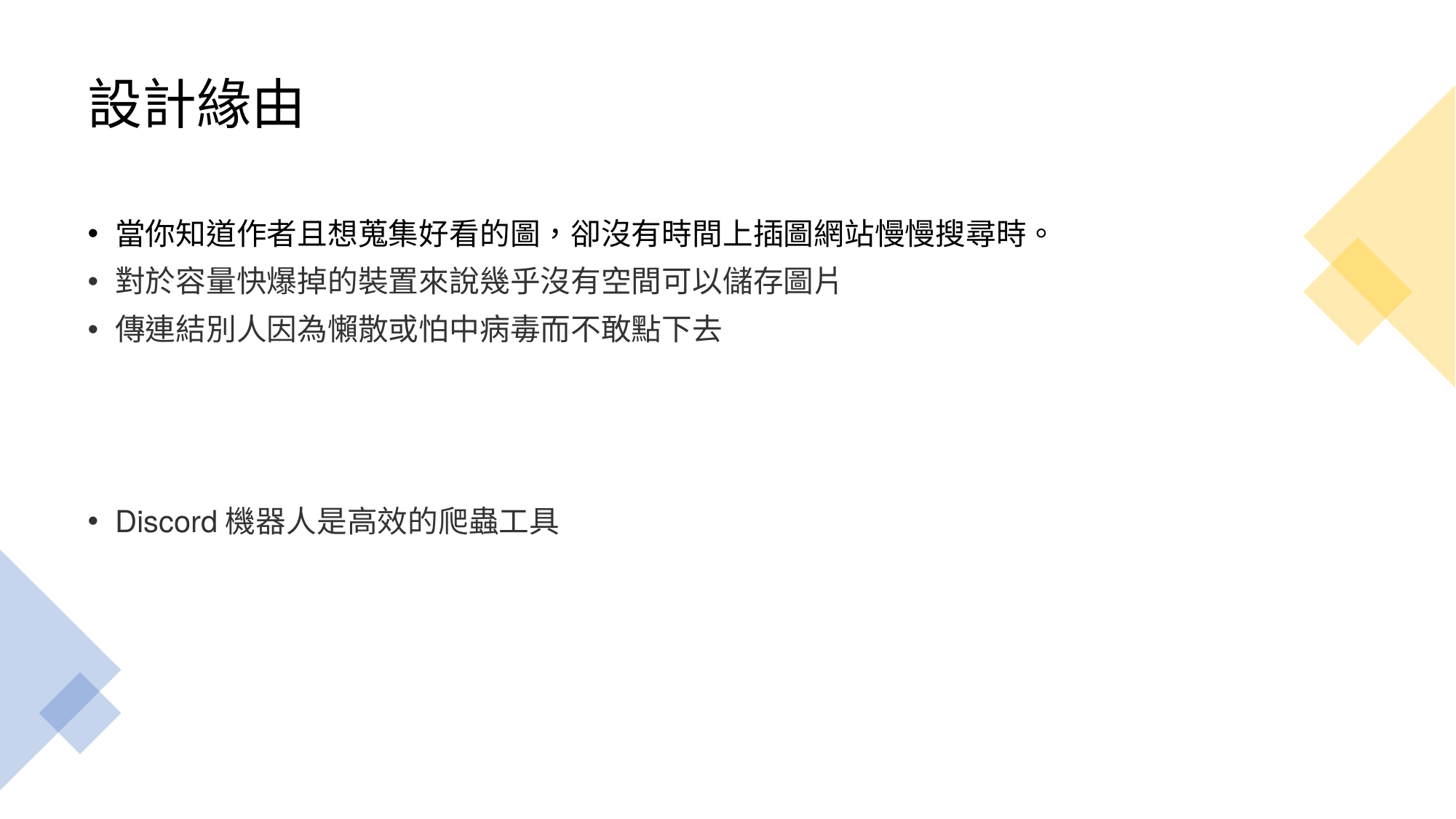

# 設計緣由

當你知道作者且想蒐集好看的圖，卻沒有時間上插圖網站慢慢搜尋時。
對於容量快爆掉的裝置來說幾乎沒有空間可以儲存圖片
傳連結別人因為懶散或怕中病毒而不敢點下去

Discord機器人是高效的爬蟲工具